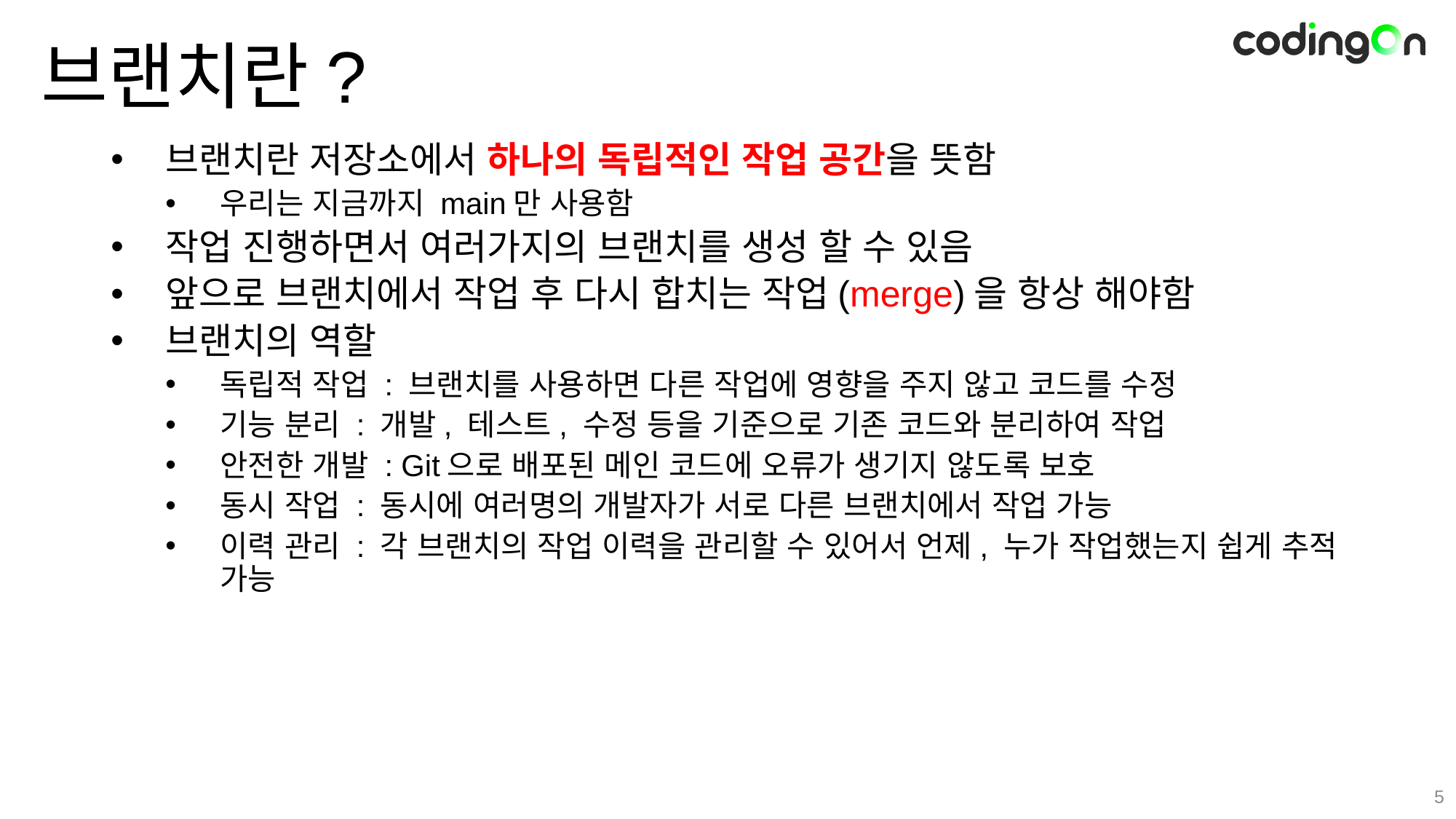

# 브랜치란?
브랜치란 저장소에서 하나의 독립적인 작업 공간을 뜻함
우리는 지금까지 main만 사용함
작업 진행하면서 여러가지의 브랜치를 생성 할 수 있음
앞으로 브랜치에서 작업 후 다시 합치는 작업(merge)을 항상 해야함
브랜치의 역할
독립적 작업 : 브랜치를 사용하면 다른 작업에 영향을 주지 않고 코드를 수정
기능 분리 : 개발, 테스트, 수정 등을 기준으로 기존 코드와 분리하여 작업
안전한 개발 : Git으로 배포된 메인 코드에 오류가 생기지 않도록 보호
동시 작업 : 동시에 여러명의 개발자가 서로 다른 브랜치에서 작업 가능
이력 관리 : 각 브랜치의 작업 이력을 관리할 수 있어서 언제, 누가 작업했는지 쉽게 추적 가능

5